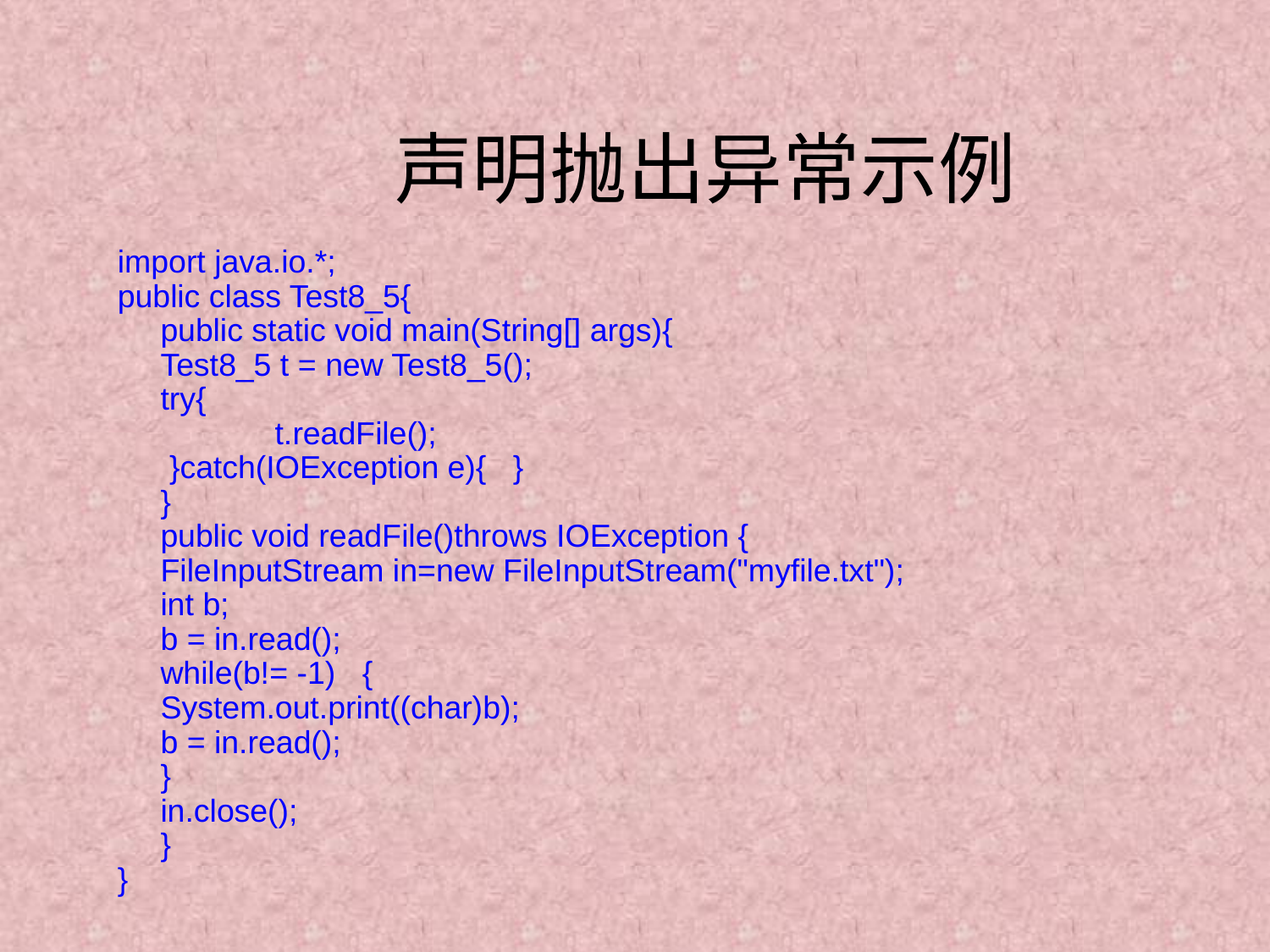

# 声明抛出异常示例
import java.io.*;
public class Test8_5{
	public static void main(String[] args){
		Test8_5 t = new Test8_5();
		try{
		 	t.readFile();
		 }catch(IOException e){   }
	}
	public void readFile()throws IOException {
		FileInputStream in=new FileInputStream("myfile.txt");
		int b;
		b = in.read();
		while(b!= -1)   {
			System.out.print((char)b);
			b = in.read();
		}
		in.close();
	}
}